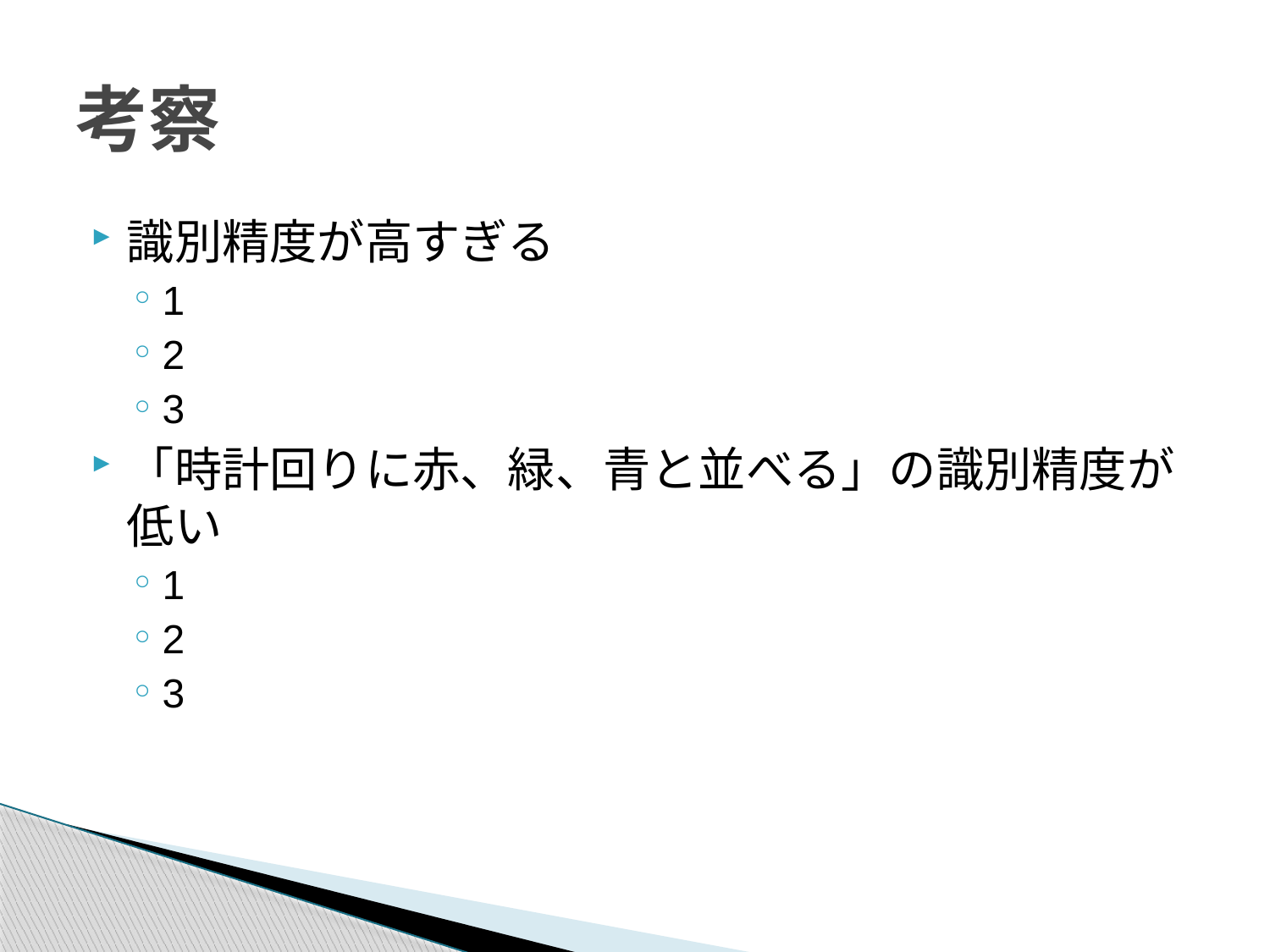

# 考察
識別精度が高すぎる
1
2
3
「時計回りに赤、緑、青と並べる」の識別精度が低い
1
2
3